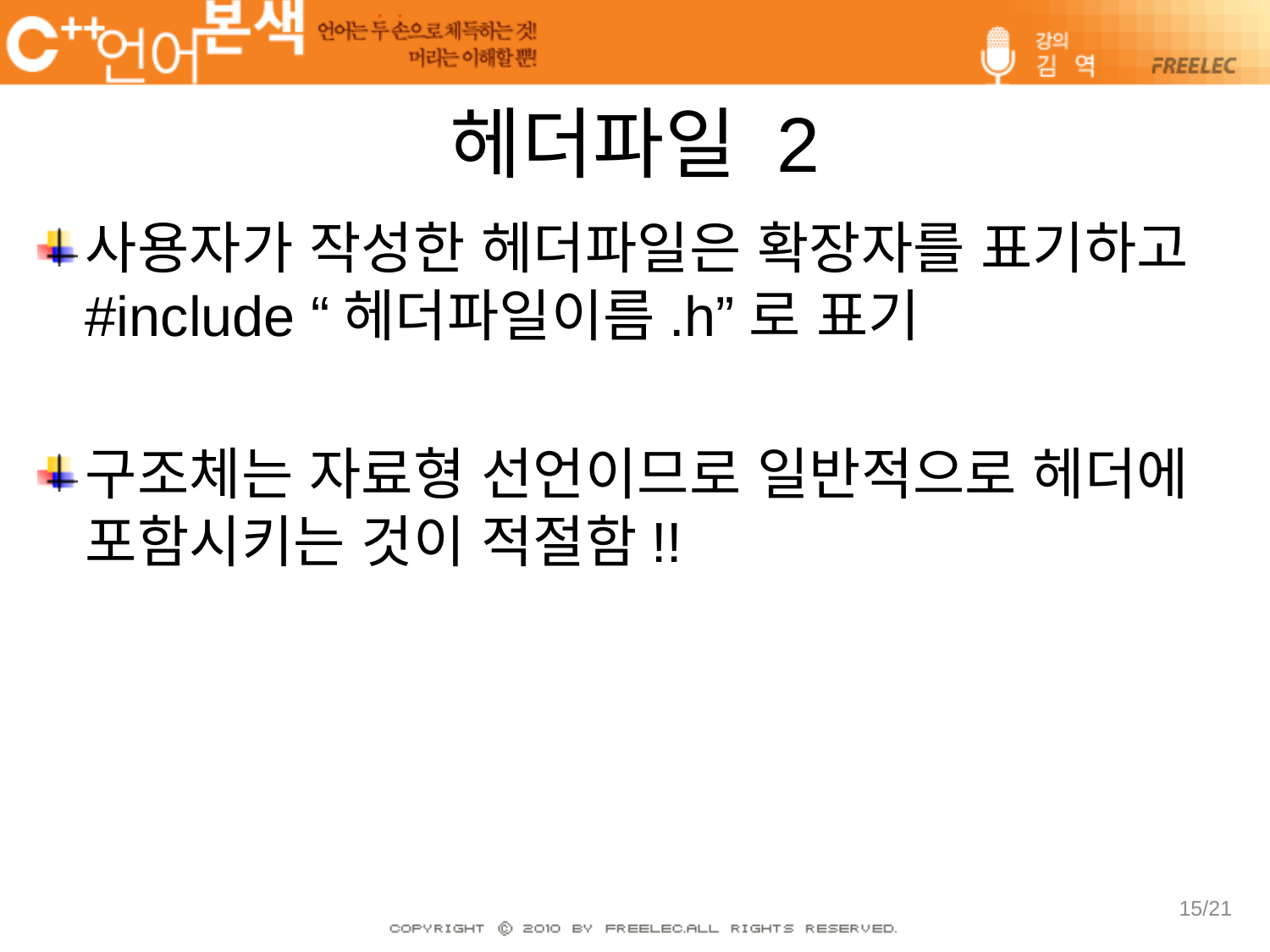

# 헤더파일 2
사용자가 작성한 헤더파일은 확장자를 표기하고 #include “헤더파일이름.h”로 표기

구조체는 자료형 선언이므로 일반적으로 헤더에 포함시키는 것이 적절함!!
15/21